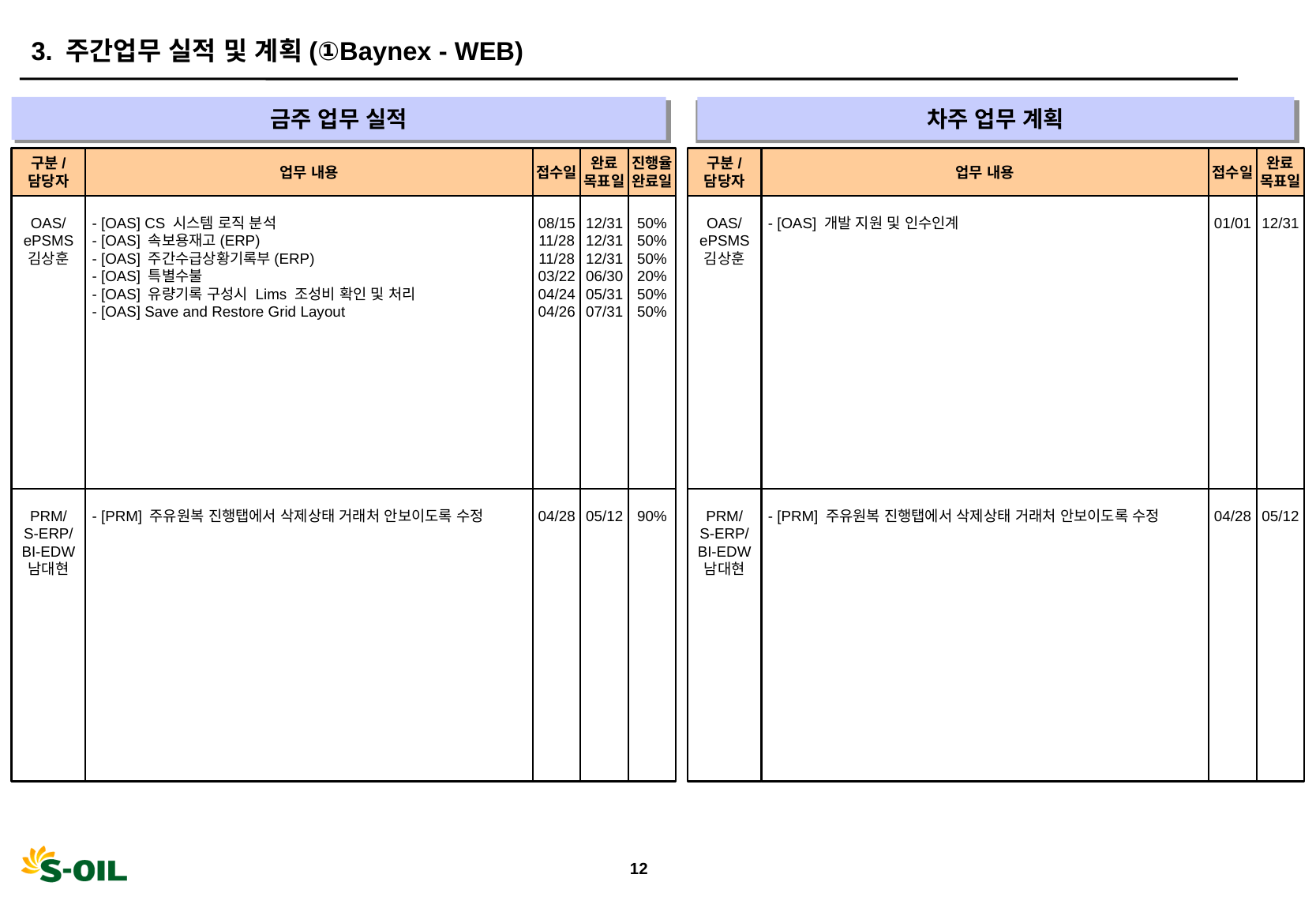

3. 주간업무 실적 및 계획(①Baynex - WEB)
금주 업무 실적
차주 업무 계획
" "
" "
구분/
담당자
업무 내용
접수일
완료
목표일
진행율
완료일
구분/
담당자
업무 내용
접수일
완료
목표일
OAS/
ePSMS
김상훈

- [OAS] CS 시스템 로직 분석
- [OAS] 속보용재고(ERP)
- [OAS] 주간수급상황기록부(ERP)
- [OAS] 특별수불
- [OAS] 유량기록 구성시 Lims 조성비 확인 및 처리
- [OAS] Save and Restore Grid Layout
08/15
11/28
11/28
03/22
04/24
04/26
12/31
12/31
12/31
06/30
05/31
07/31
50%
50%
50%
20%
50%
50%
OAS/
ePSMS
김상훈

- [OAS] 개발 지원 및 인수인계
01/01
12/31
PRM/
S-ERP/
BI-EDW
남대현

- [PRM] 주유원복 진행탭에서 삭제상태 거래처 안보이도록 수정
04/28
05/12
90%
PRM/
S-ERP/
BI-EDW
남대현

- [PRM] 주유원복 진행탭에서 삭제상태 거래처 안보이도록 수정
04/28
05/12